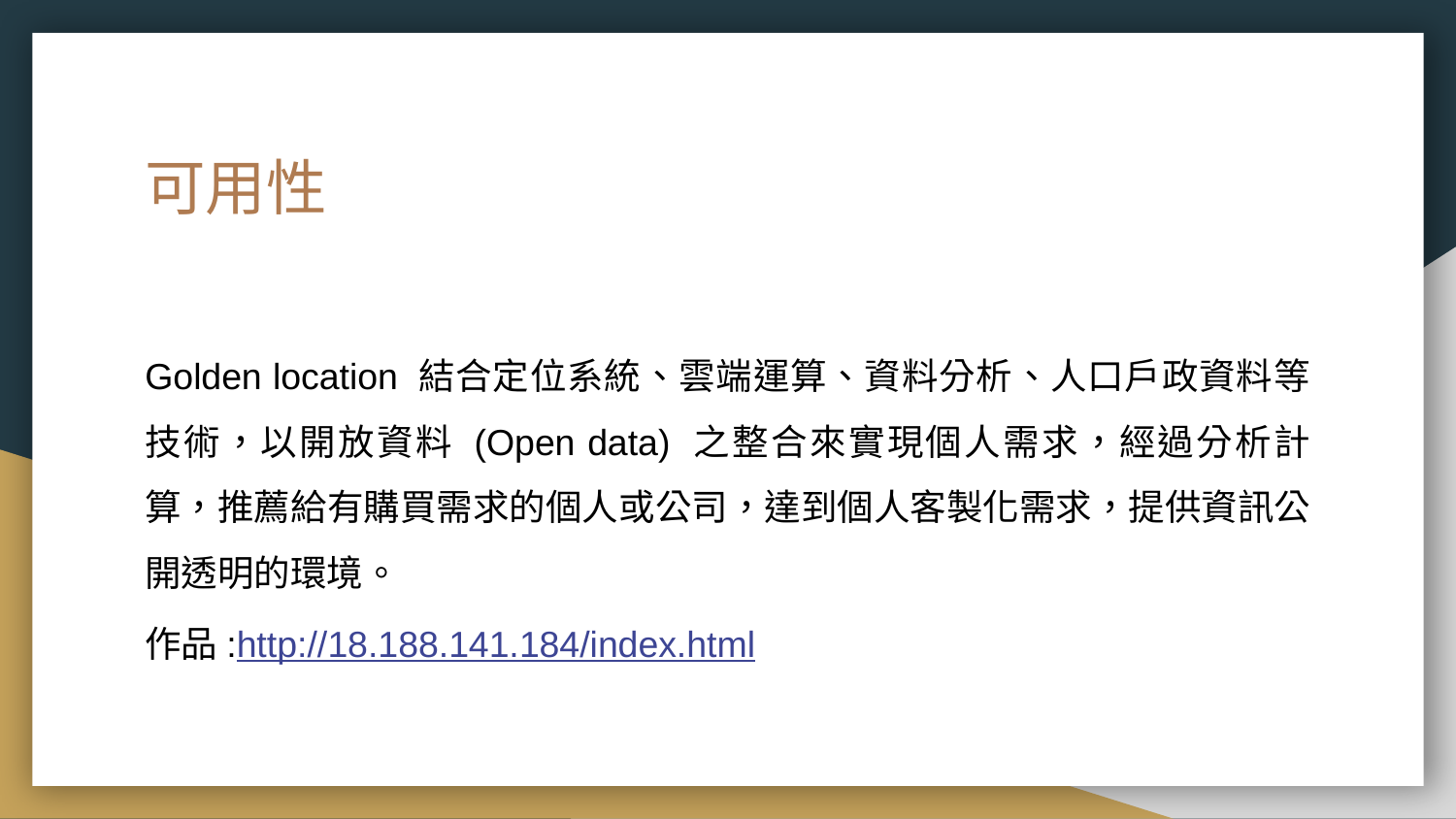

# 可用性
Golden location 結合定位系統、雲端運算、資料分析、人口戶政資料等技術，以開放資料 (Open data) 之整合來實現個人需求，經過分析計算，推薦給有購買需求的個人或公司，達到個人客製化需求，提供資訊公開透明的環境。
作品:http://18.188.141.184/index.html